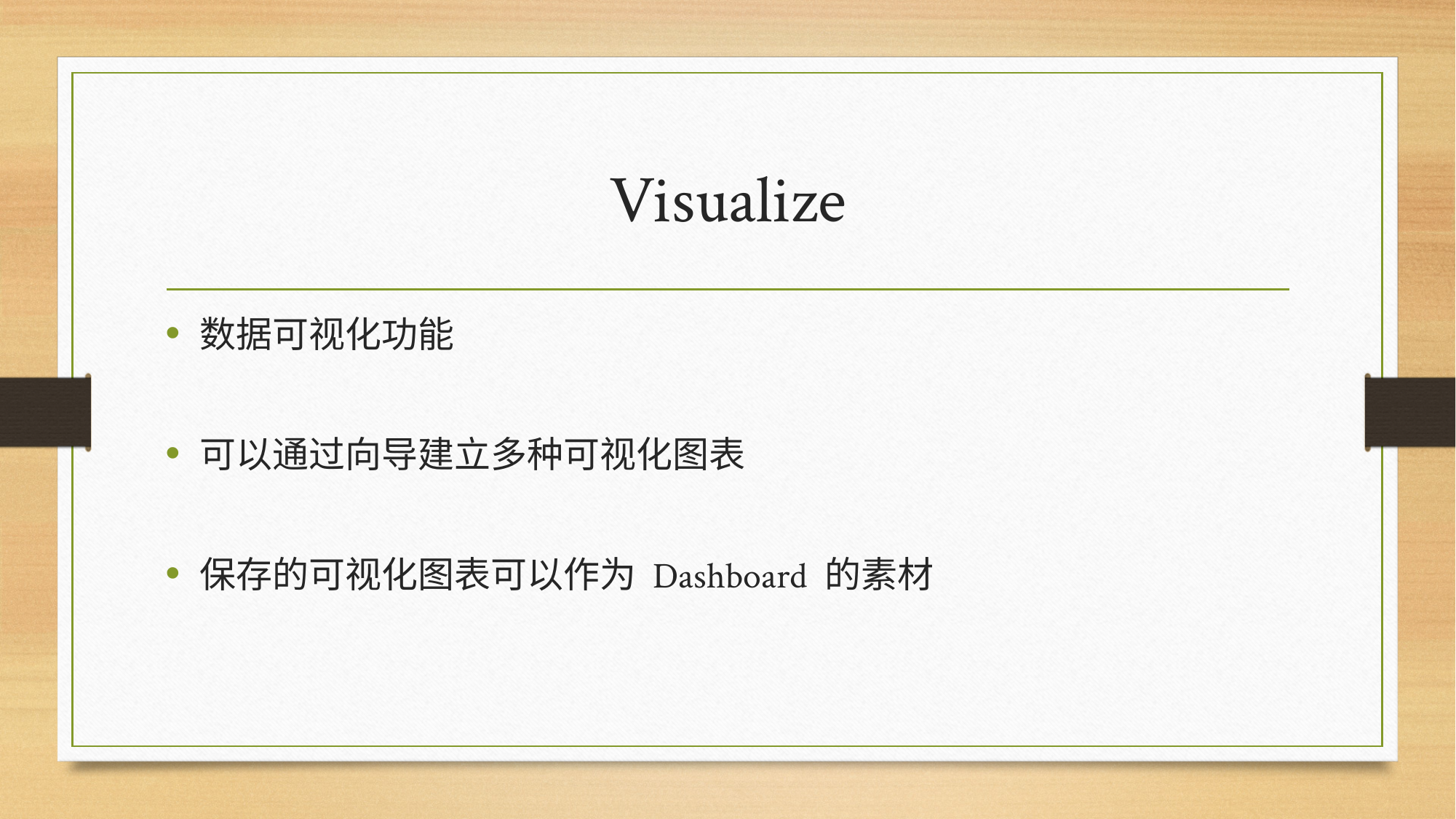

# Visualize
数据可视化功能

可以通过向导建立多种可视化图表

保存的可视化图表可以作为 Dashboard 的素材